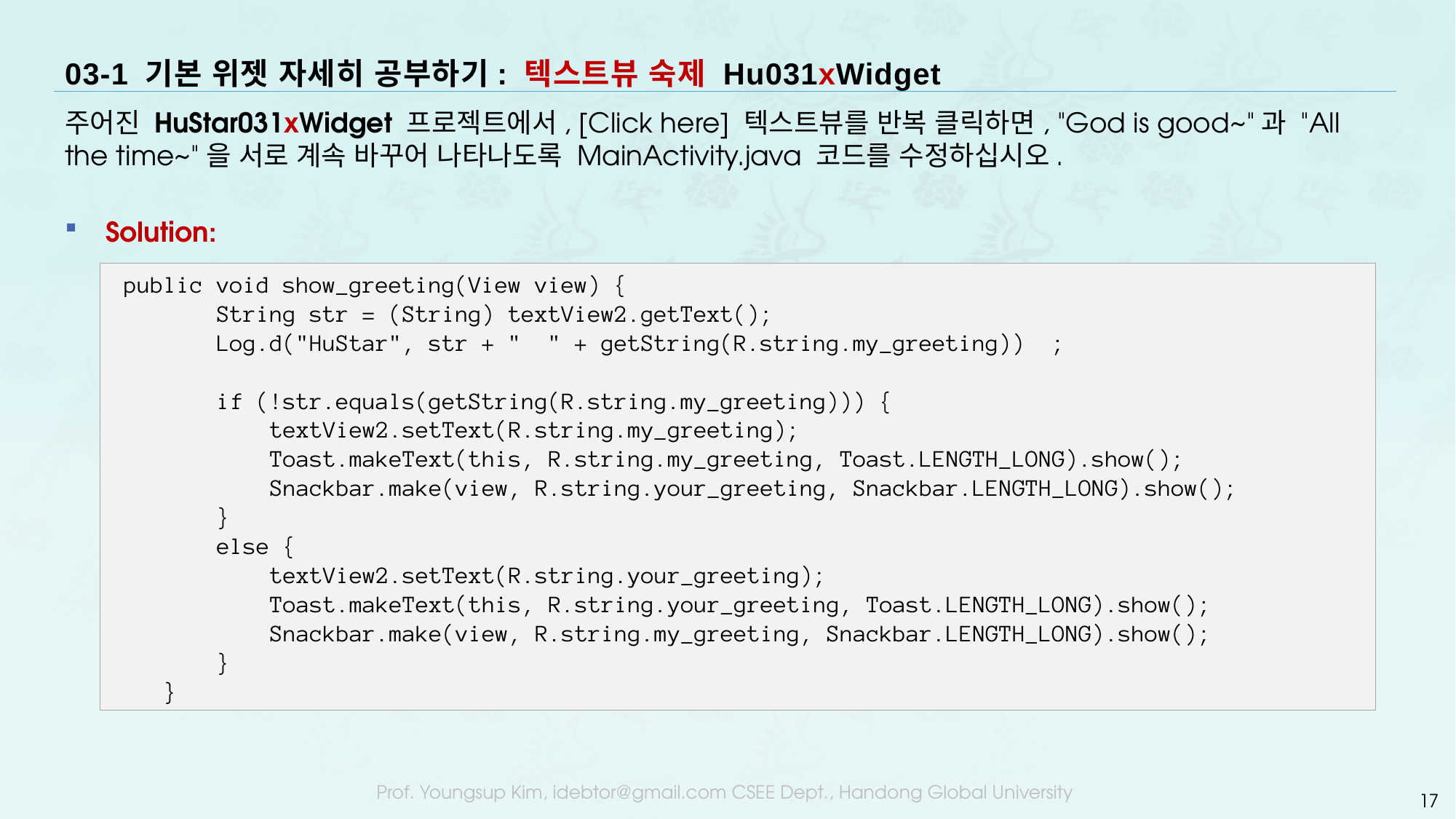

# 03-1 기본 위젯 자세히 공부하기: 텍스트뷰 숙제 Hu031xWidget
주어진 HuStar031xWidget 프로젝트에서, [Click here] 텍스트뷰를 반복 클릭하면, "God is good~"과 "All the time~"을 서로 계속 바꾸어 나타나도록 MainActivity.java 코드를 수정하십시오.

Solution:

 public void show_greeting(View view) {
        String str = (String) textView2.getText();
        Log.d("HuStar", str + "  " + getString(R.string.my_greeting))  ;

        if (!str.equals(getString(R.string.my_greeting))) {
            textView2.setText(R.string.my_greeting);
            Toast.makeText(this, R.string.my_greeting, Toast.LENGTH_LONG).show();
            Snackbar.make(view, R.string.your_greeting, Snackbar.LENGTH_LONG).show();
        }
        else {
            textView2.setText(R.string.your_greeting);
            Toast.makeText(this, R.string.your_greeting, Toast.LENGTH_LONG).show();
            Snackbar.make(view, R.string.my_greeting, Snackbar.LENGTH_LONG).show();
        }
    }
17